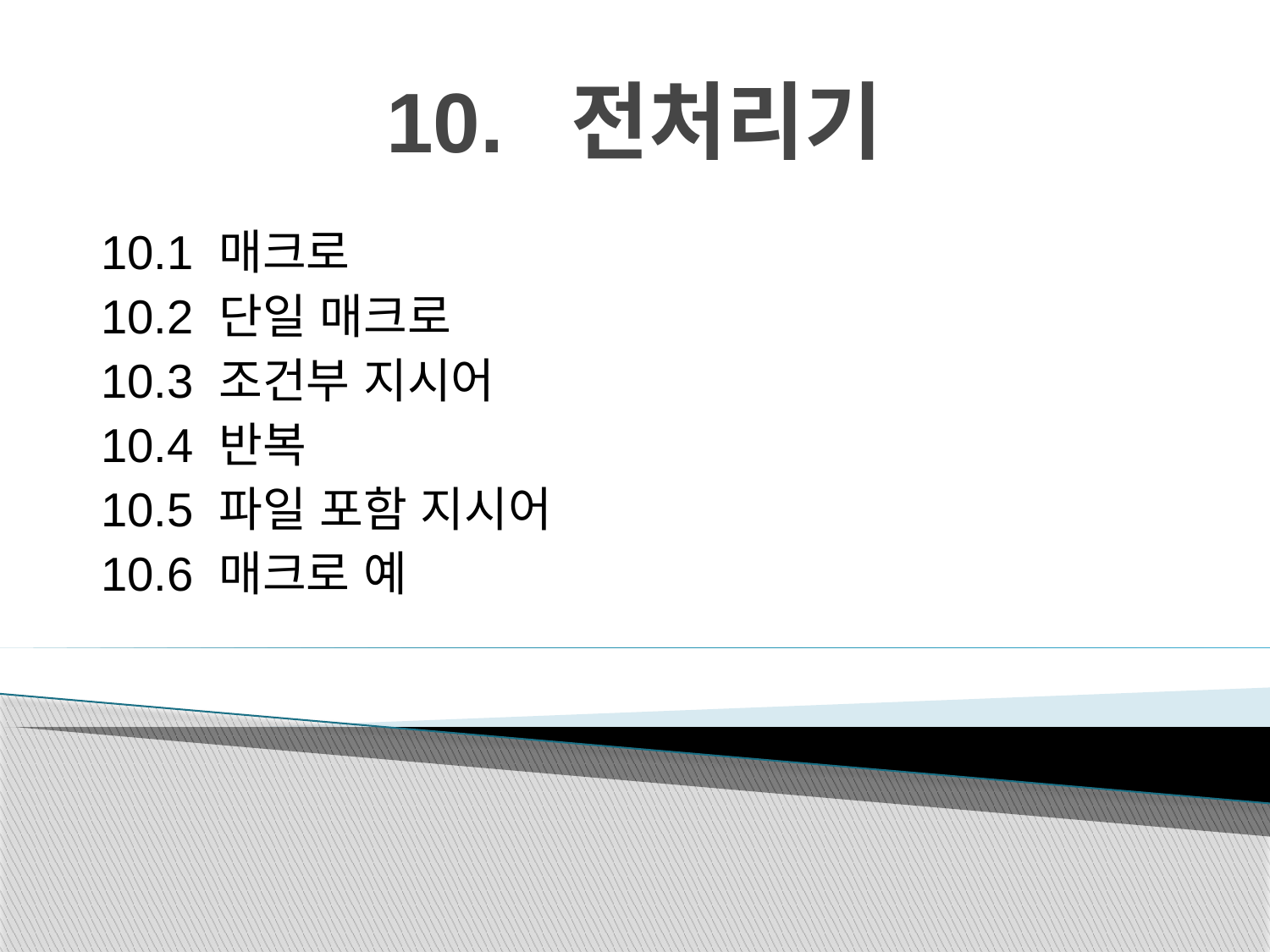

# 10.  전처리기
10.1 매크로
10.2 단일 매크로
10.3 조건부 지시어
10.4 반복
10.5 파일 포함 지시어
10.6 매크로 예